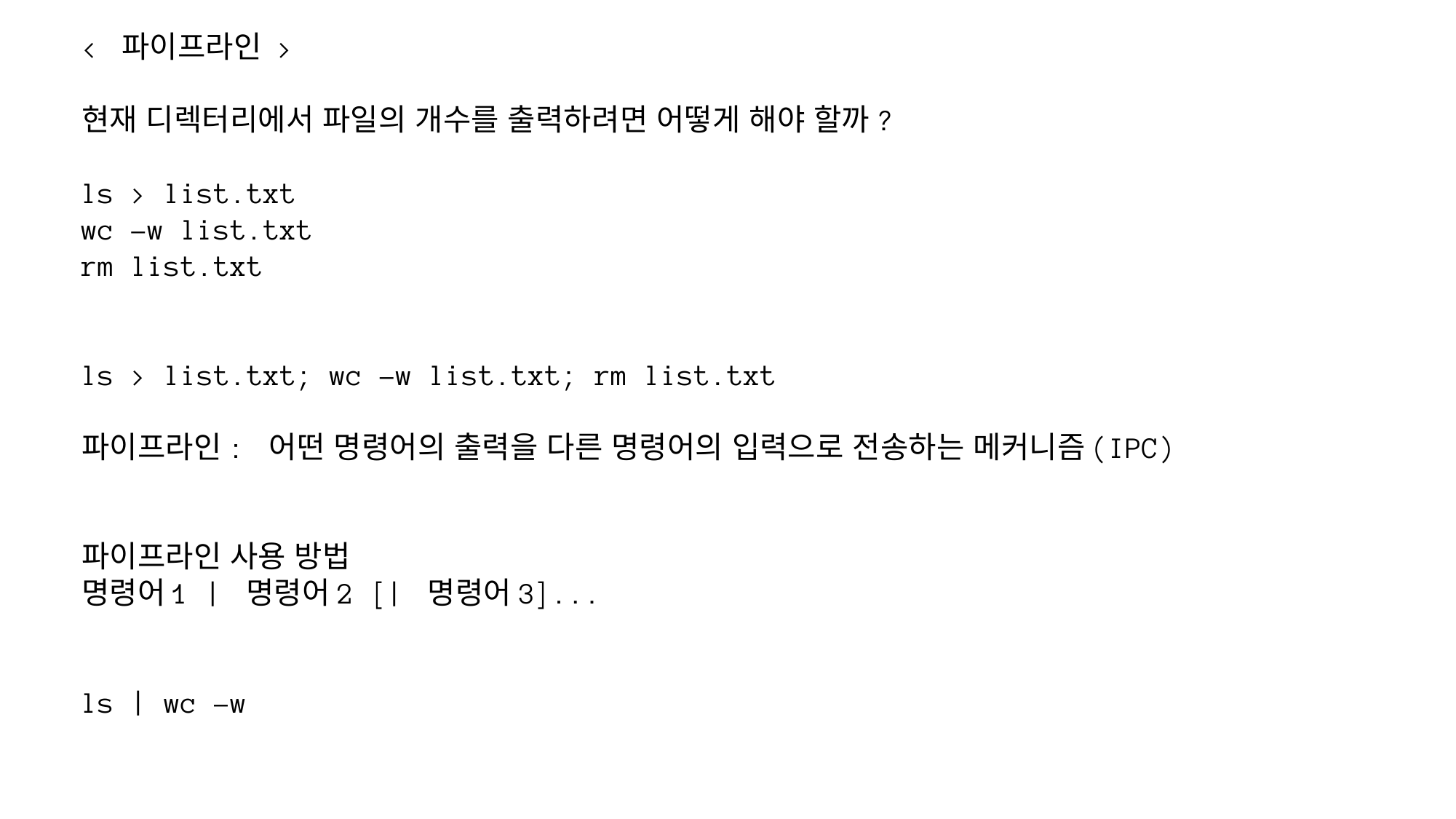

< 파이프라인 >

현재 디렉터리에서 파일의 개수를 출력하려면 어떻게 해야 할까?

ls > list.txt
wc -w list.txt
rm list.txt

ls > list.txt; wc -w list.txt; rm list.txt

파이프라인: 어떤 명령어의 출력을 다른 명령어의 입력으로 전송하는 메커니즘(IPC)

파이프라인 사용 방법
명령어1 | 명령어2 [| 명령어3]...

ls | wc -w